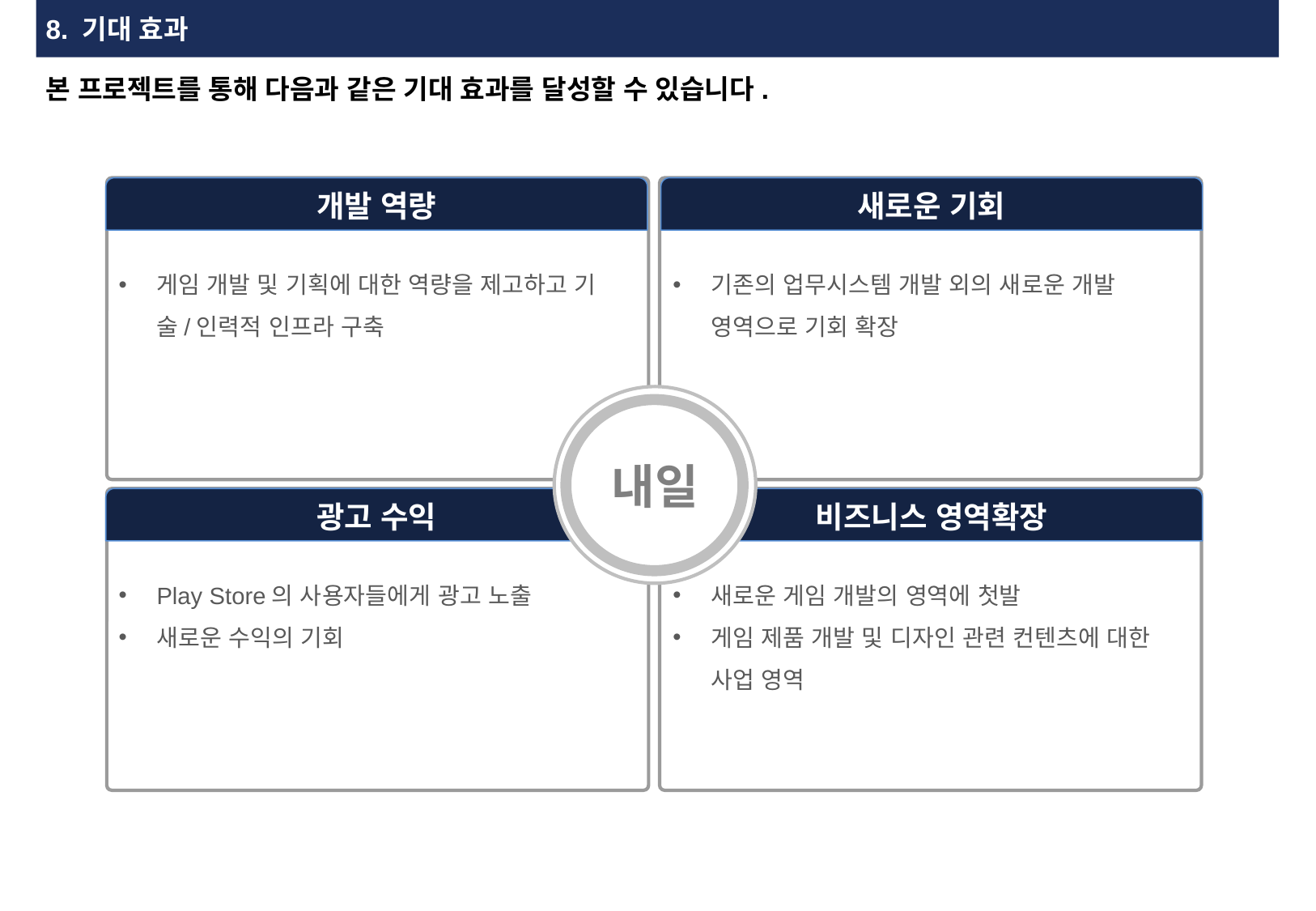

# 8. 기대 효과
본 프로젝트를 통해 다음과 같은 기대 효과를 달성할 수 있습니다.
개발 역량

새로운 기회
게임 개발 및 기획에 대한 역량을 제고하고 기술/인력적 인프라 구축
기존의 업무시스템 개발 외의 새로운 개발 영역으로 기회 확장
내일

광고 수익
비즈니스 영역확장
Play Store의 사용자들에게 광고 노출
새로운 수익의 기회
새로운 게임 개발의 영역에 첫발
게임 제품 개발 및 디자인 관련 컨텐츠에 대한 사업 영역